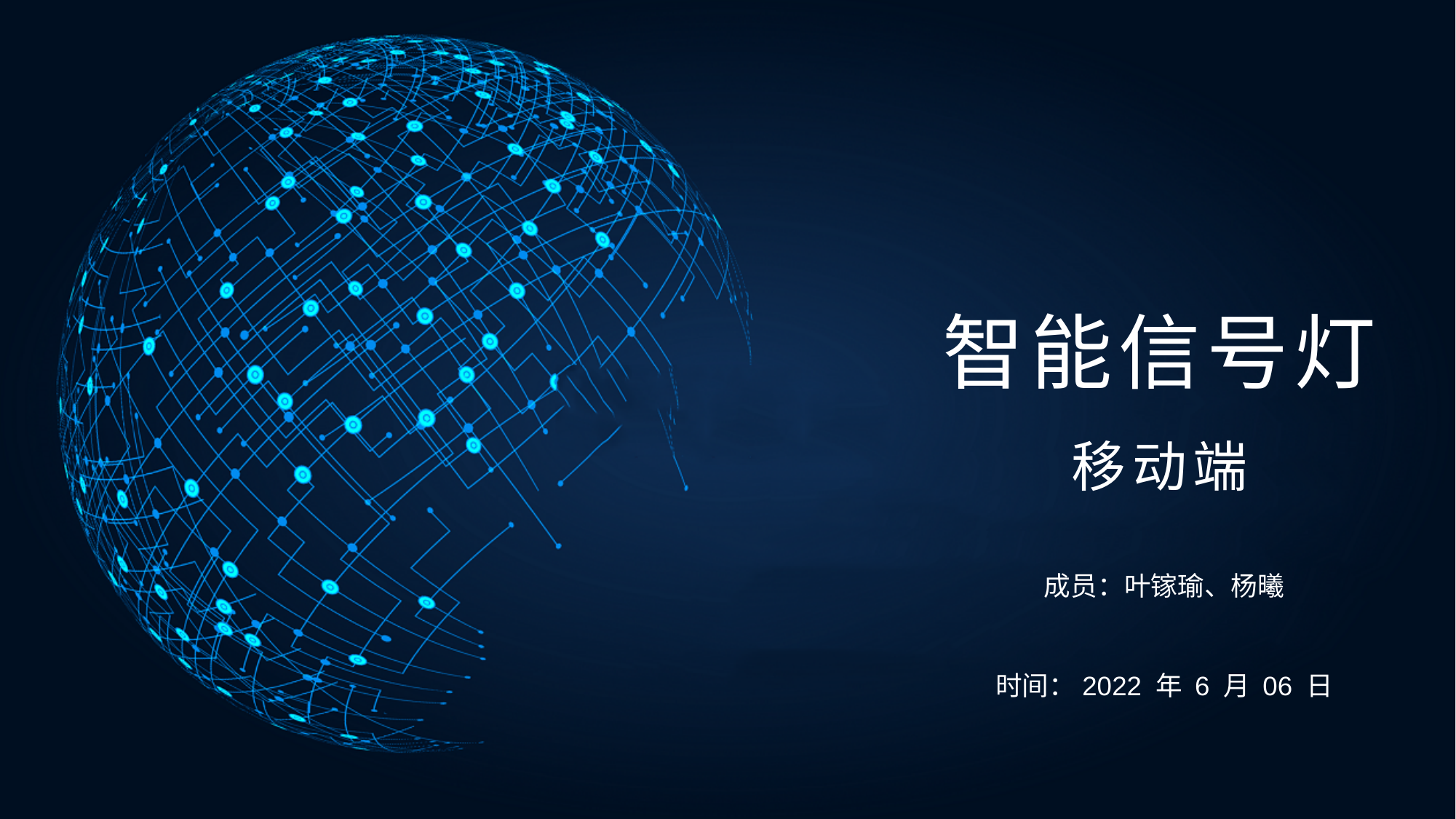

智能信号灯
移动端
成员：叶镓瑜、杨曦
时间：2022 年 6 月 06 日